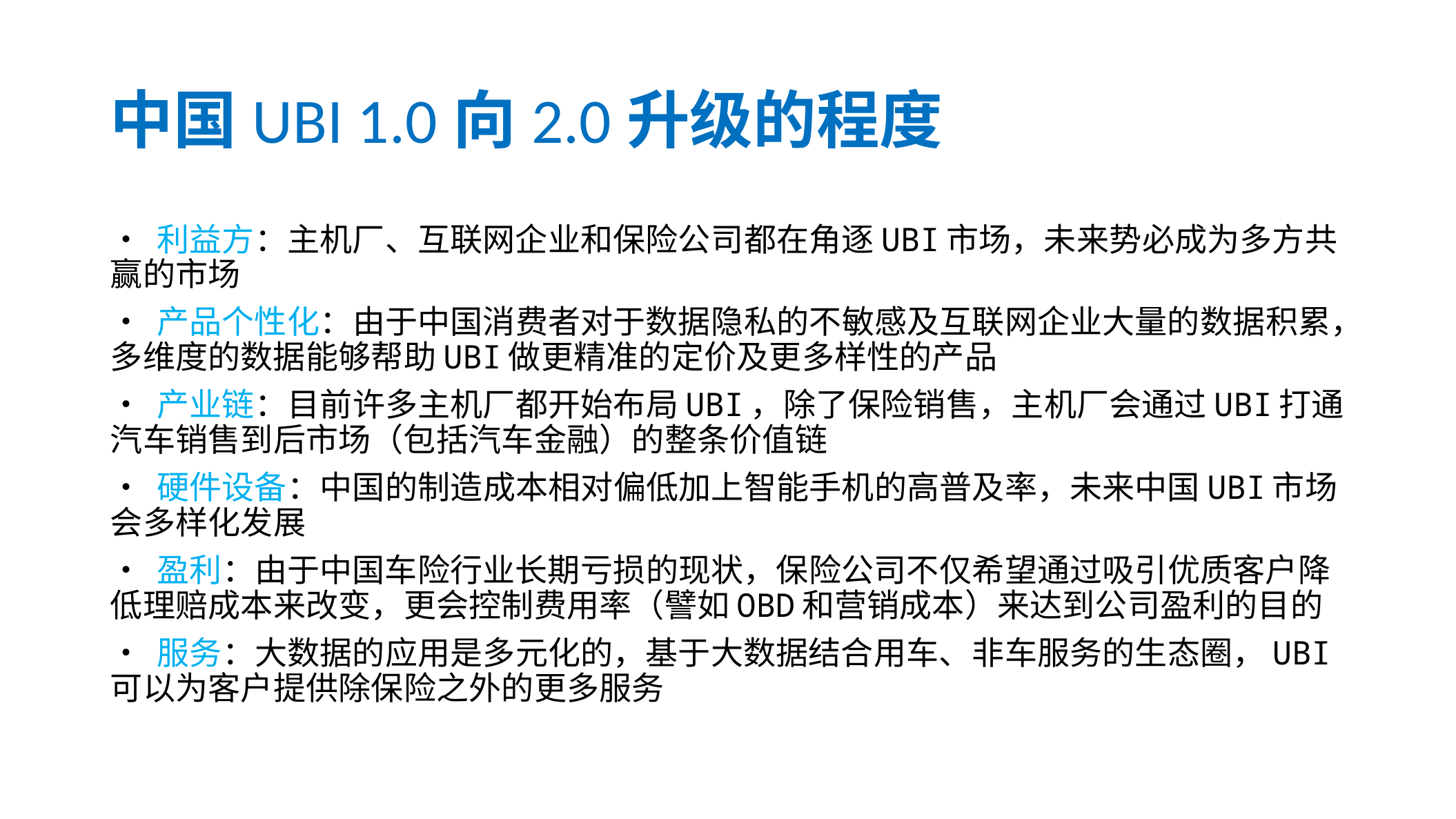

# 中国UBI 1.0向2.0升级的程度
• 利益方：主机厂、互联网企业和保险公司都在角逐UBI市场，未来势必成为多方共赢的市场
• 产品个性化：由于中国消费者对于数据隐私的不敏感及互联网企业大量的数据积累，多维度的数据能够帮助UBI做更精准的定价及更多样性的产品
• 产业链：目前许多主机厂都开始布局UBI，除了保险销售，主机厂会通过UBI打通汽车销售到后市场（包括汽车金融）的整条价值链
• 硬件设备：中国的制造成本相对偏低加上智能手机的高普及率，未来中国UBI市场会多样化发展
• 盈利：由于中国车险行业长期亏损的现状，保险公司不仅希望通过吸引优质客户降低理赔成本来改变，更会控制费用率（譬如OBD和营销成本）来达到公司盈利的目的
• 服务：大数据的应用是多元化的，基于大数据结合用车、非车服务的生态圈，UBI可以为客户提供除保险之外的更多服务